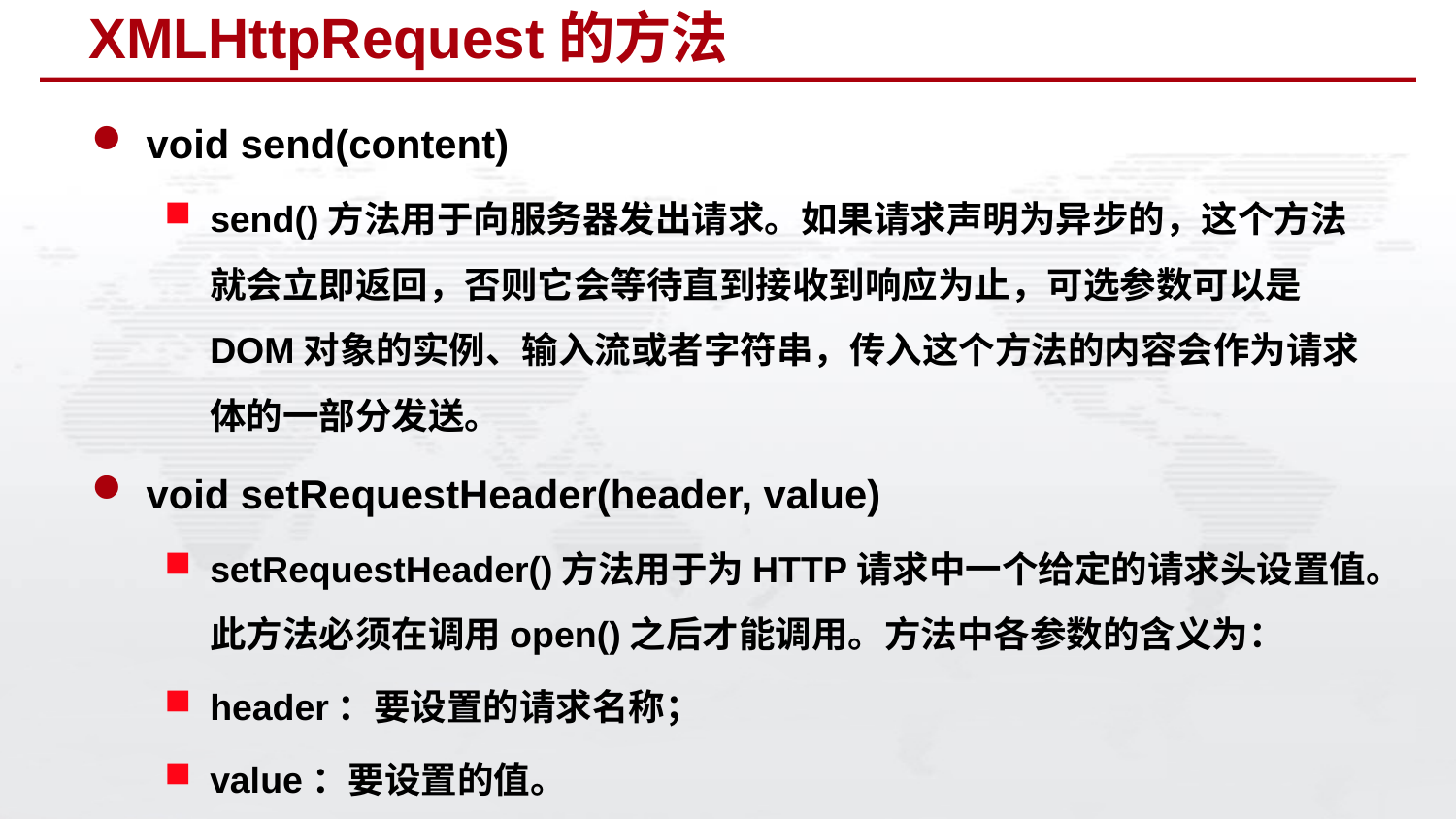

# XMLHttpRequest的方法
void send(content)
send()方法用于向服务器发出请求。如果请求声明为异步的，这个方法就会立即返回，否则它会等待直到接收到响应为止，可选参数可以是DOM对象的实例、输入流或者字符串，传入这个方法的内容会作为请求体的一部分发送。
void setRequestHeader(header, value)
setRequestHeader()方法用于为HTTP请求中一个给定的请求头设置值。此方法必须在调用open()之后才能调用。方法中各参数的含义为：
header：要设置的请求名称；
value：要设置的值。